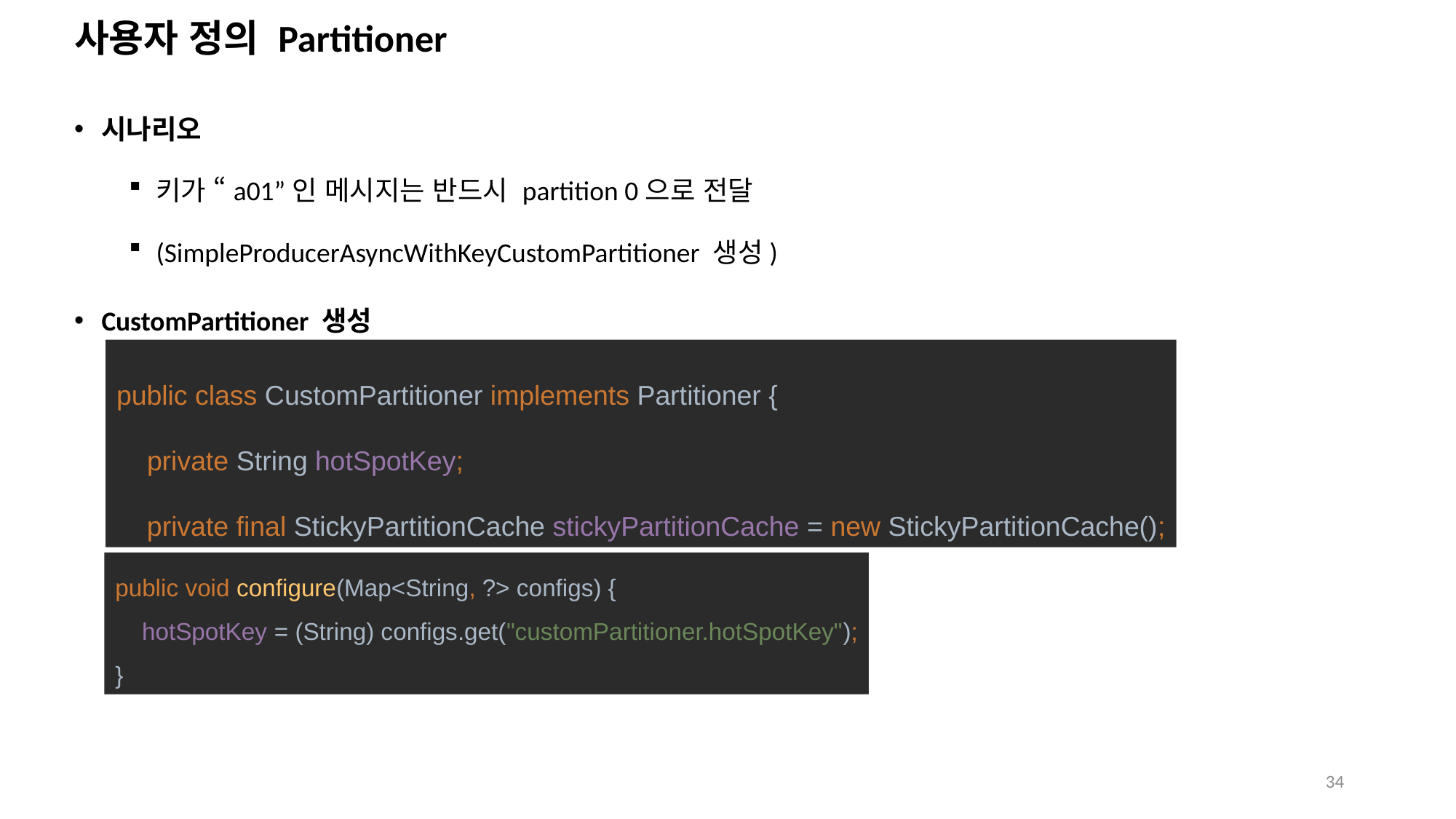

# 사용자 정의 Partitioner
시나리오
키가 “a01”인 메시지는 반드시 partition 0으로 전달
(SimpleProducerAsyncWithKeyCustomPartitioner 생성)
CustomPartitioner 생성

public class CustomPartitioner implements Partitioner {
    private String hotSpotKey;
    private final StickyPartitionCache stickyPartitionCache = new StickyPartitionCache();
public void configure(Map<String, ?> configs) {
    hotSpotKey = (String) configs.get("customPartitioner.hotSpotKey");
}
34